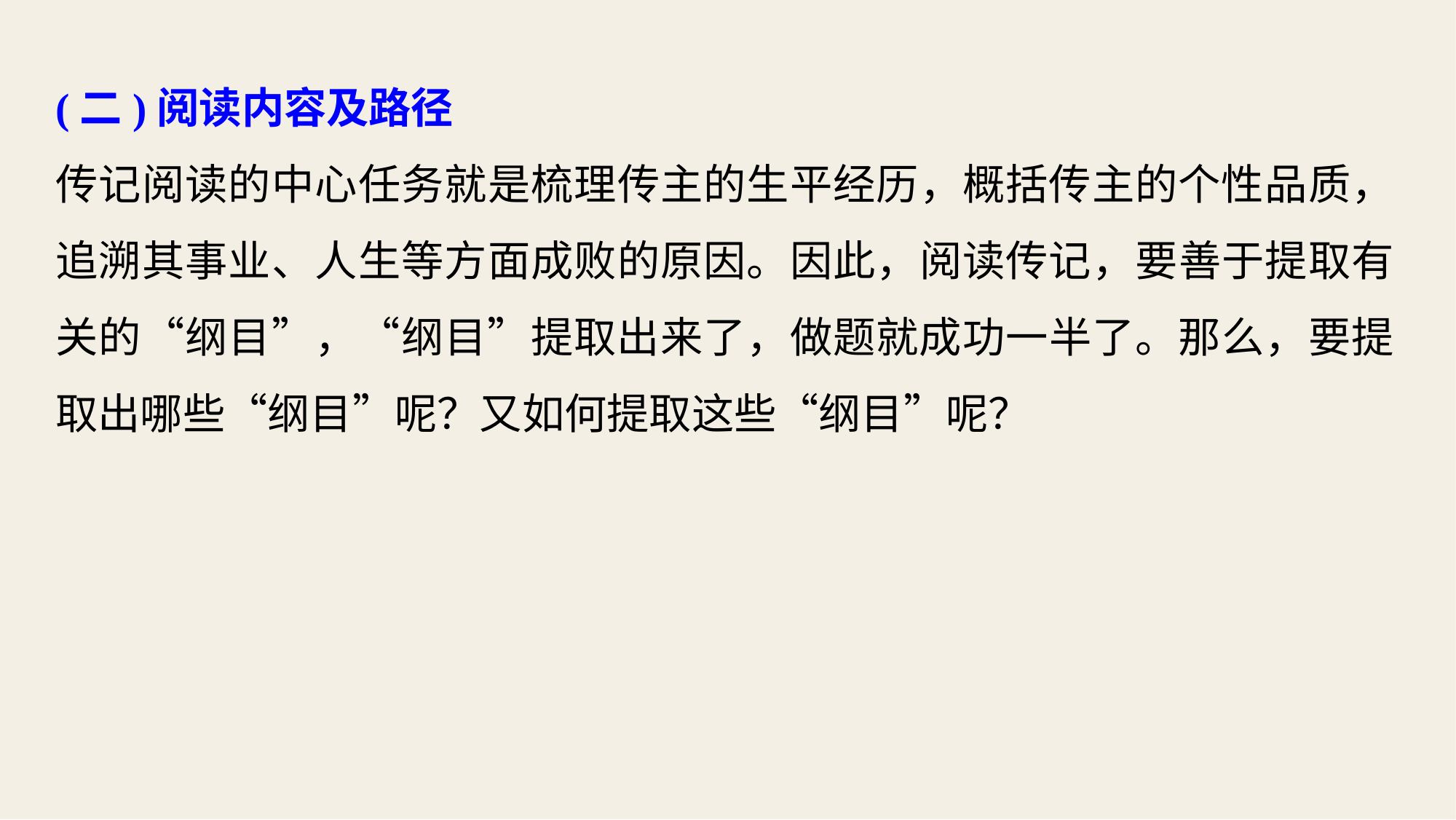

(二)阅读内容及路径
传记阅读的中心任务就是梳理传主的生平经历，概括传主的个性品质，追溯其事业、人生等方面成败的原因。因此，阅读传记，要善于提取有关的“纲目”，“纲目”提取出来了，做题就成功一半了。那么，要提取出哪些“纲目”呢？又如何提取这些“纲目”呢？